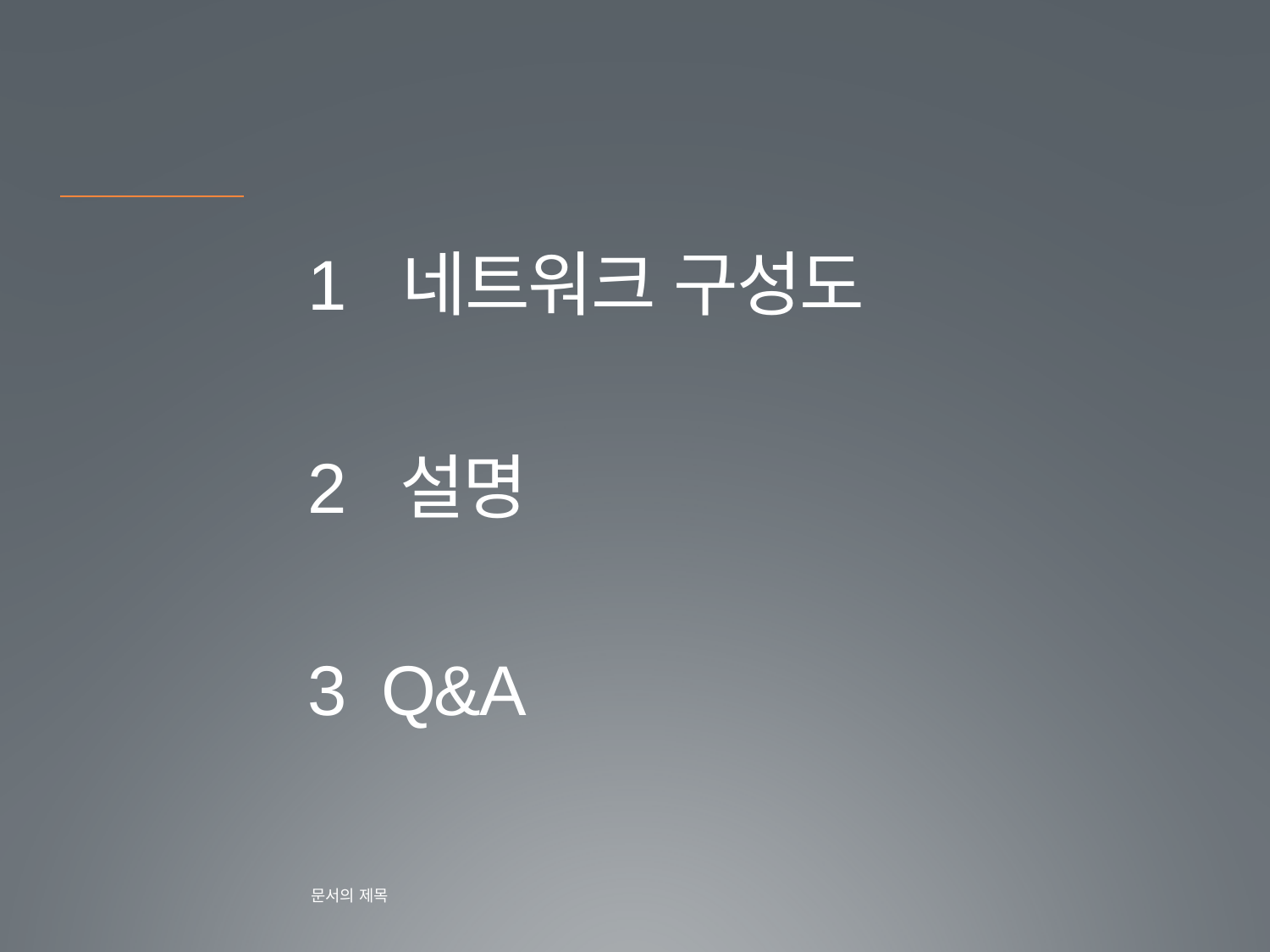

1  네트워크 구성도
2  설명
3  Q&A
문서의 제목